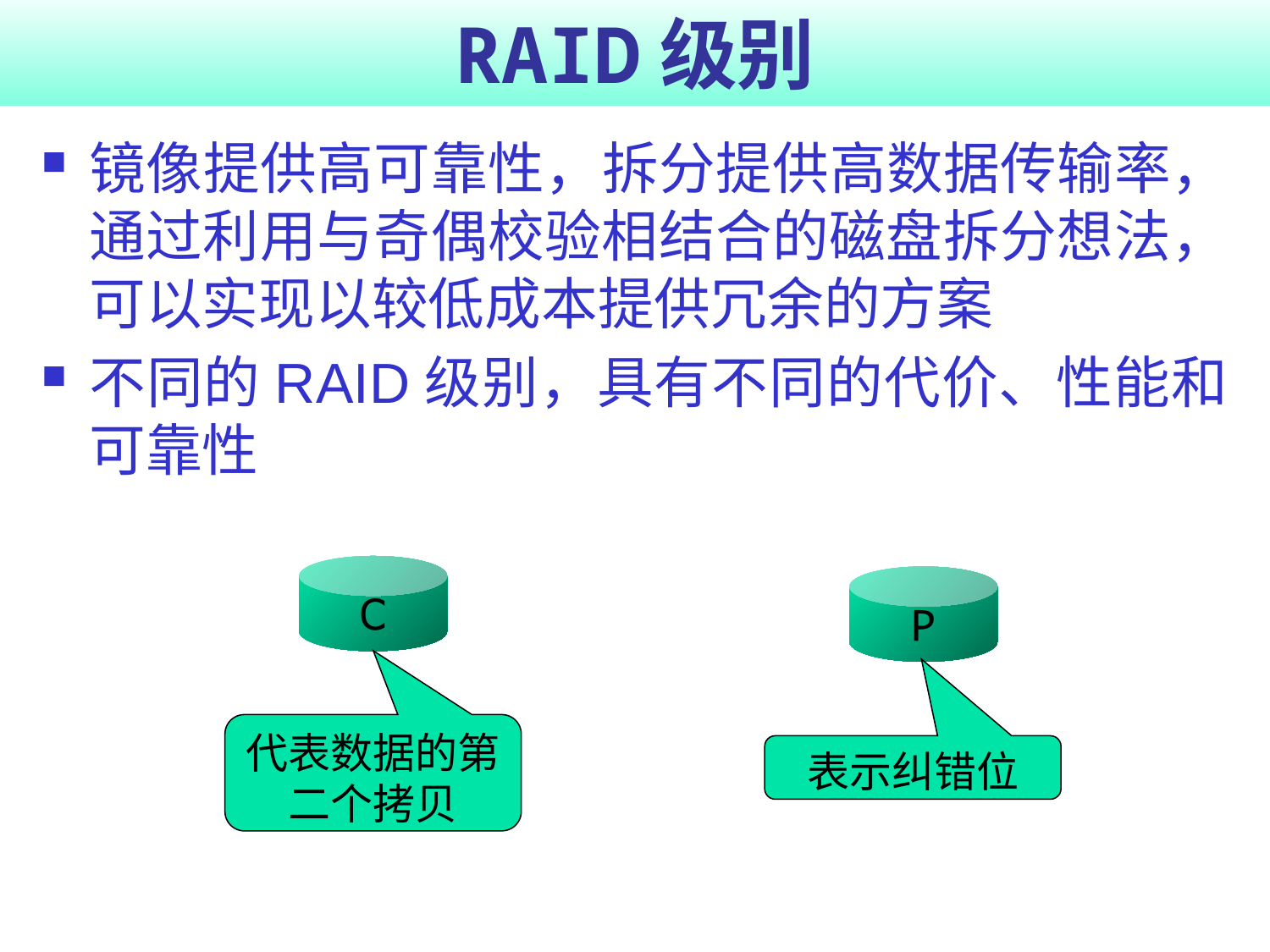

# RAID级别
镜像提供高可靠性，拆分提供高数据传输率，通过利用与奇偶校验相结合的磁盘拆分想法，可以实现以较低成本提供冗余的方案
不同的RAID级别，具有不同的代价、性能和可靠性
C
P
代表数据的第二个拷贝
表示纠错位